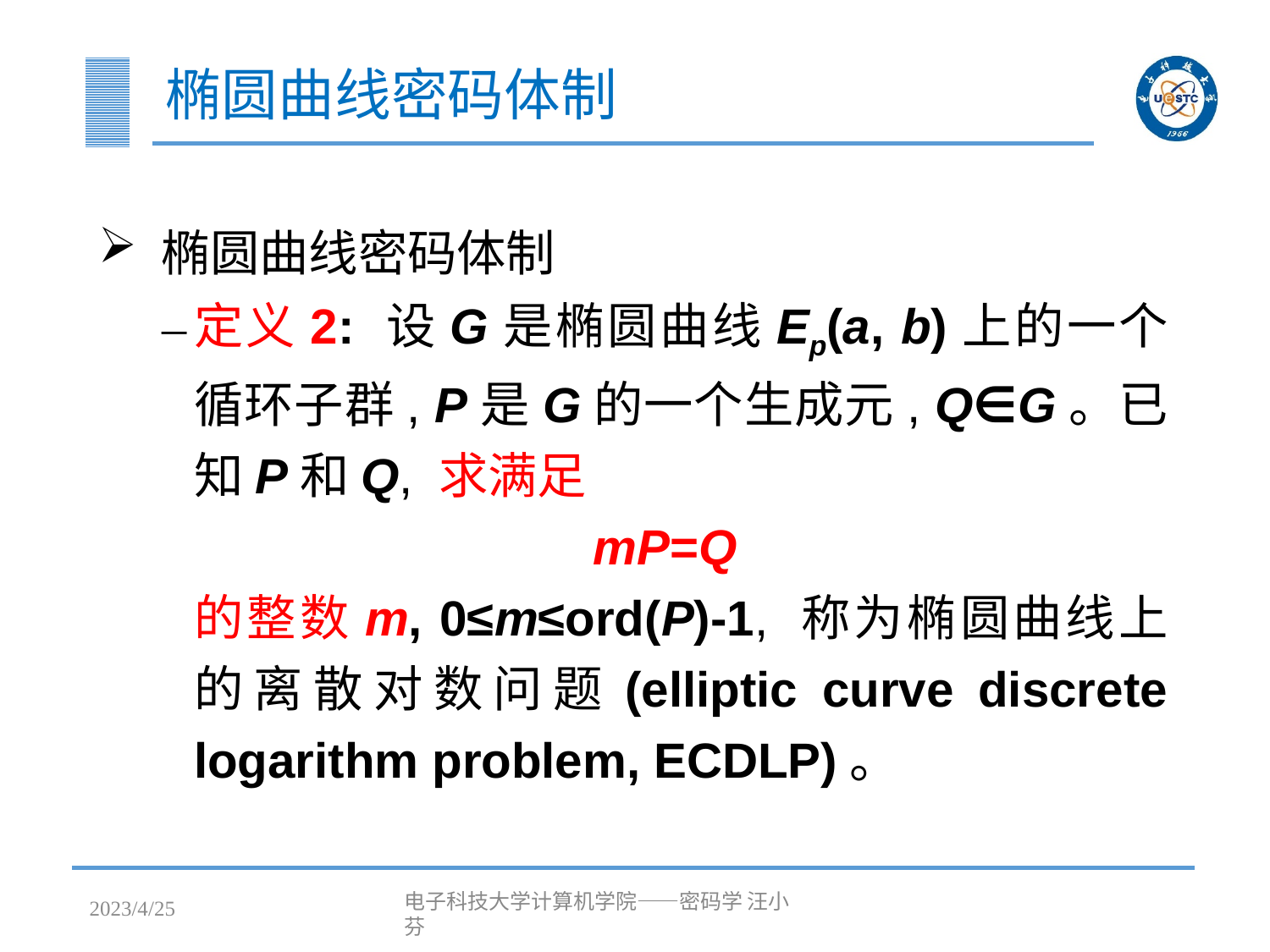

# 椭圆曲线密码体制
椭圆曲线密码体制
定义2: 设G是椭圆曲线Ep(a, b)上的一个循环子群, P是G的一个生成元, Q∈G。已知P和Q, 求满足
mP=Q
的整数m, 0≤m≤ord(P)-1, 称为椭圆曲线上的离散对数问题(elliptic curve discrete logarithm problem, ECDLP)。

2023/4/25
电子科技大学计算机学院——密码学 汪小芬